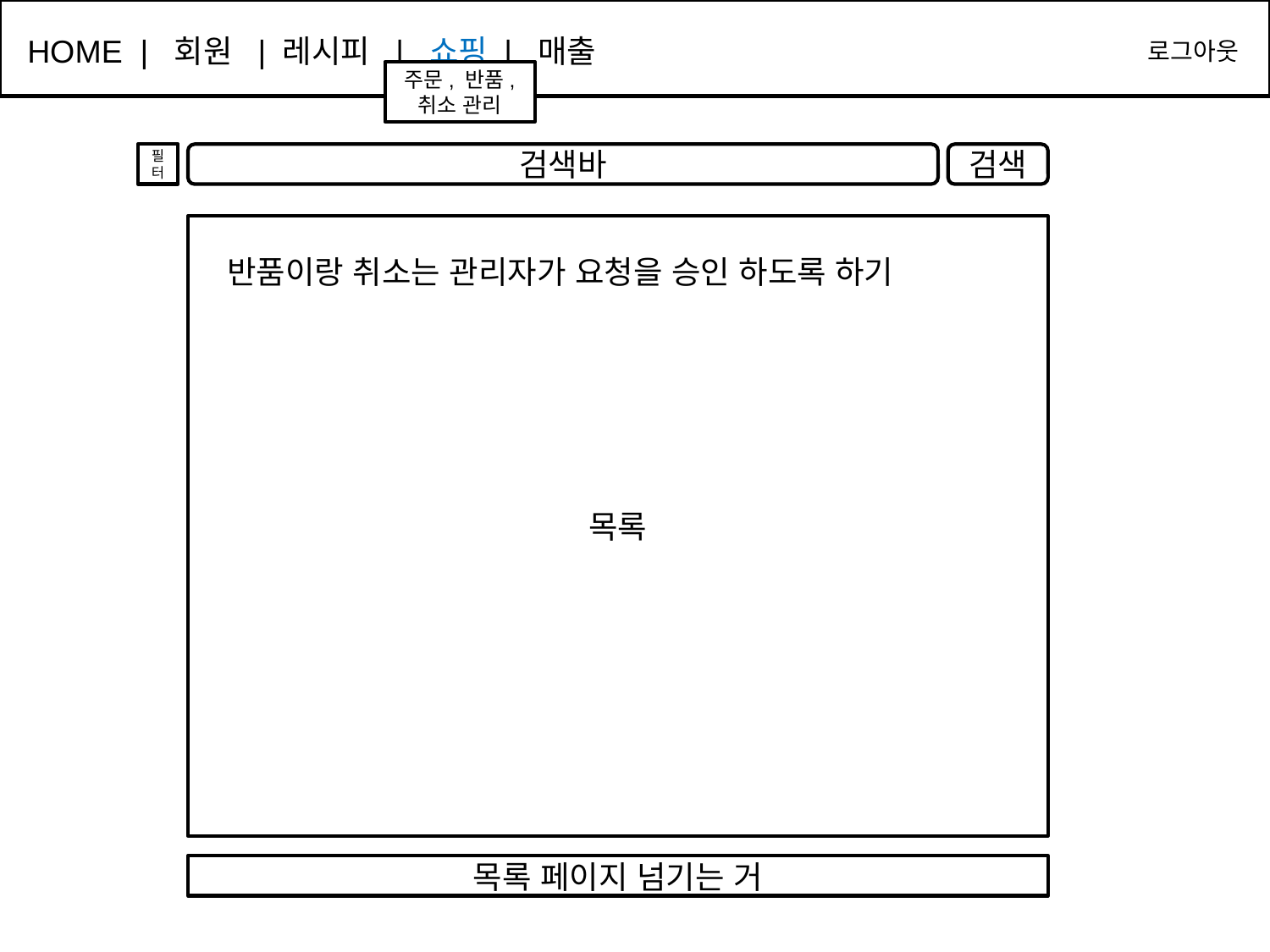

HOME  |  회원  | 레시피  |  쇼핑 |  매출
로그아웃
주문, 반품, 취소 관리
필터
검색바
검색
목록
반품이랑 취소는 관리자가 요청을 승인 하도록 하기
목록 페이지 넘기는 거